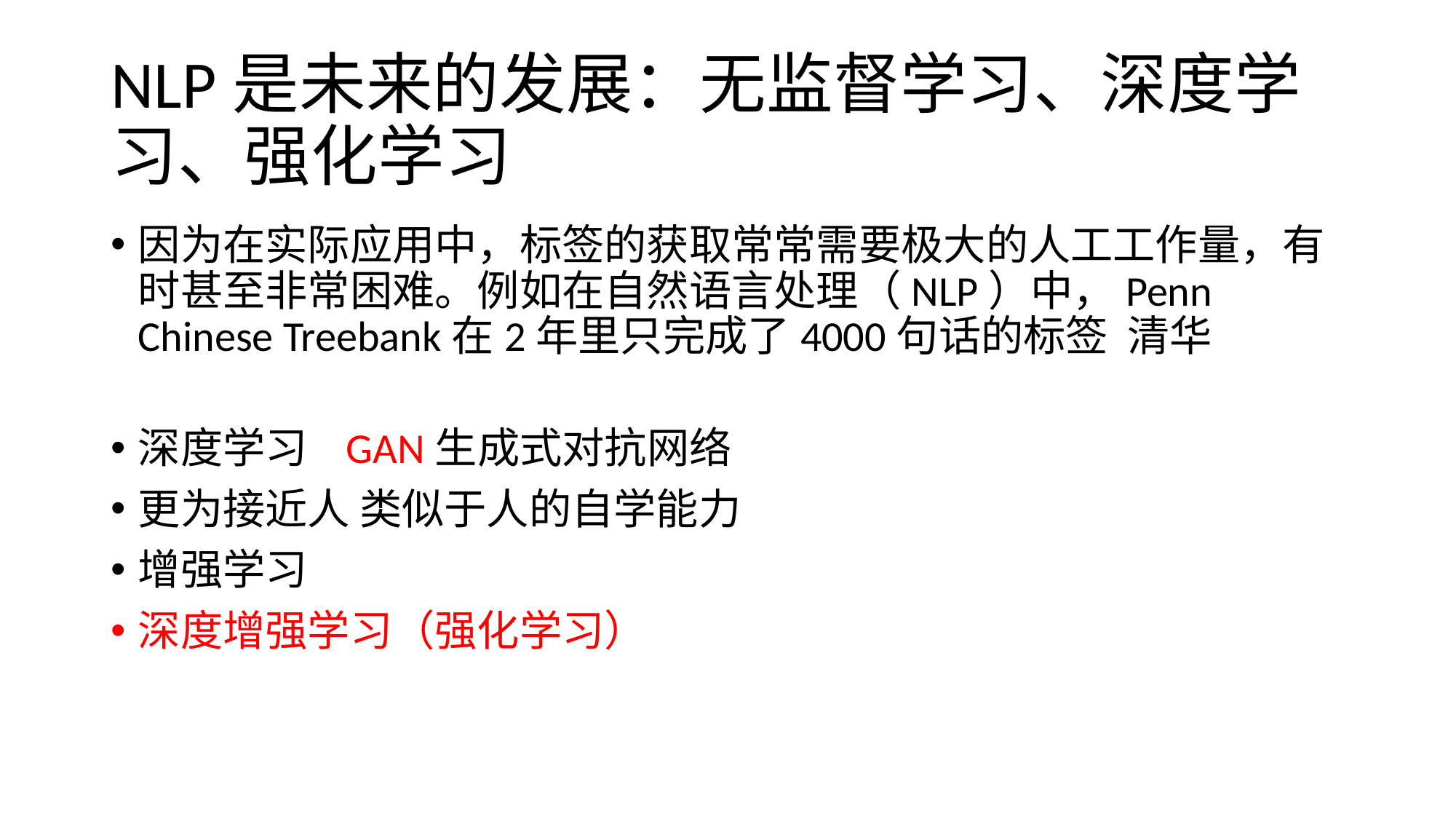

# NLP是未来的发展：无监督学习、深度学习、强化学习
因为在实际应用中，标签的获取常常需要极大的人工工作量，有时甚至非常困难。例如在自然语言处理（NLP）中，Penn Chinese Treebank在2年里只完成了4000句话的标签  清华
深度学习   GAN生成式对抗网络
更为接近人 类似于人的自学能力
增强学习
深度增强学习（强化学习）